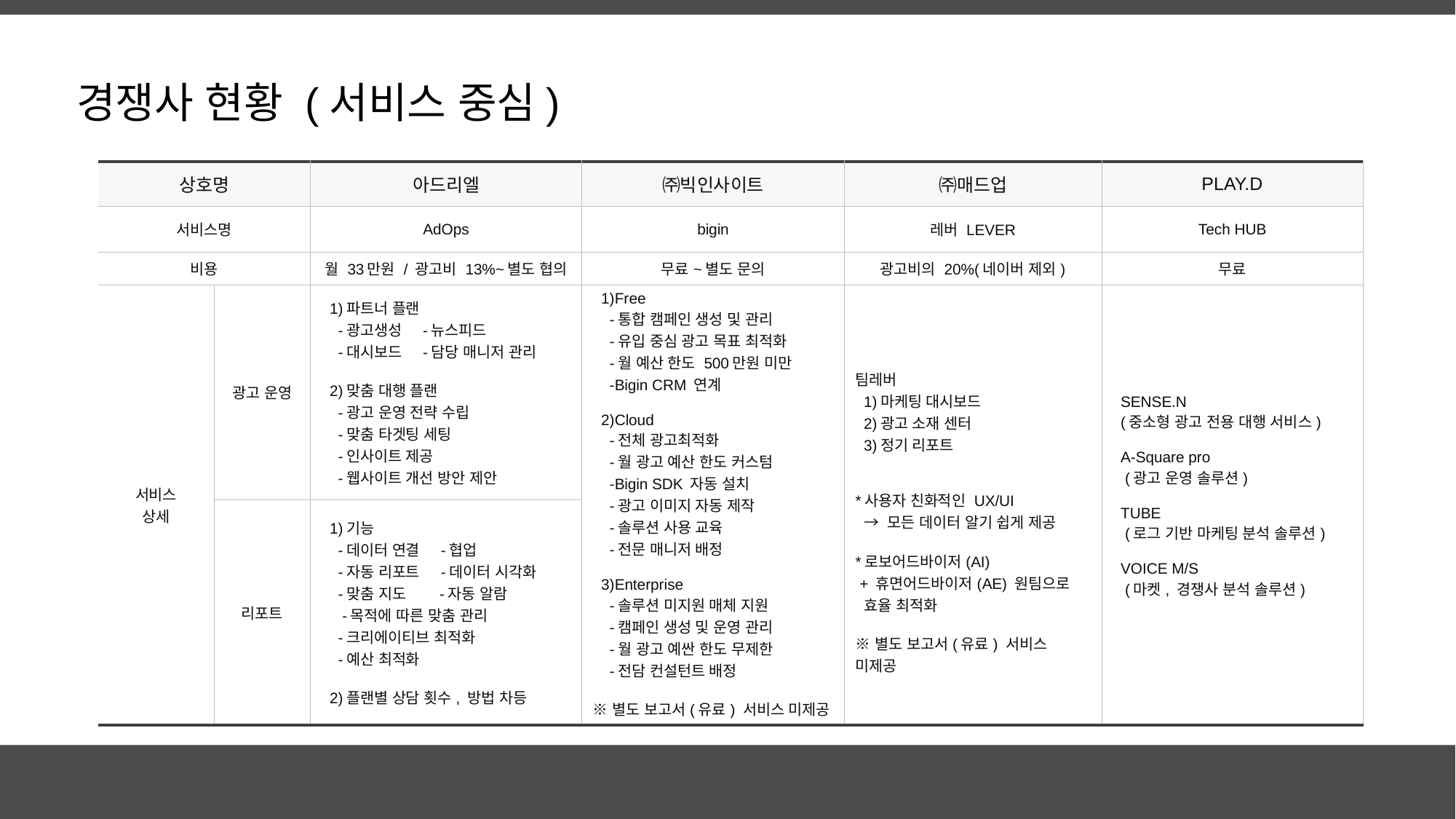

# 경쟁사 현황 (서비스 중심)
| 상호명 |  | 아드리엘 | ㈜빅인사이트 | ㈜매드업 | PLAY.D |
| --- | --- | --- | --- | --- | --- |
| 서비스명 |  | AdOps | bigin | 레버 LEVER | Tech HUB |
| 비용 |  | 월 33만원 / 광고비 13%~별도 협의 | 무료~별도 문의 | 광고비의 20%(네이버 제외) | 무료 |
| 서비스 상세 | 광고 운영 | 1)파트너 플랜 -광고생성 -뉴스피드 -대시보드 -담당 매니저 관리 2)맞춤 대행 플랜 -광고 운영 전략 수립 -맞춤 타겟팅 세팅 -인사이트 제공 -웹사이트 개선 방안 제안 | 1)Free -통합 캠페인 생성 및 관리 -유입 중심 광고 목표 최적화 -월 예산 한도 500만원 미만 -Bigin CRM 연계 2)Cloud -전체 광고최적화 -월 광고 예산 한도 커스텀 -Bigin SDK 자동 설치 -광고 이미지 자동 제작 -솔루션 사용 교육 -전문 매니저 배정 3)Enterprise -솔루션 미지원 매체 지원 -캠페인 생성 및 운영 관리 -월 광고 예싼 한도 무제한 -전담 컨설턴트 배정 ※별도 보고서(유료) 서비스 미제공 | 팀레버 1)마케팅 대시보드 2)광고 소재 센터 3)정기 리포트 \*사용자 친화적인 UX/UI → 모든 데이터 알기 쉽게 제공 \*로보어드바이저(AI) + 휴면어드바이저(AE) 원팀으로 효율 최적화 ※별도 보고서(유료) 서비스 미제공 | SENSE.N (중소형 광고 전용 대행 서비스) A-Square pro (광고 운영 솔루션) TUBE (로그 기반 마케팅 분석 솔루션) VOICE M/S (마켓, 경쟁사 분석 솔루션) |
| 비고 | 리포트 | 1)기능 -데이터 연결 -협업 -자동 리포트 -데이터 시각화 -맞춤 지도 -자동 알람 -목적에 따른 맞춤 관리 -크리에이티브 최적화 -예산 최적화 2)플랜별 상담 횟수, 방법 차등 |  |  | 1)A-Square pro -광고효과 분석 -보고서 -자동입찰 -경쟁사 분석 -키워드 분석 -대량관리 -운영 모니터링 |